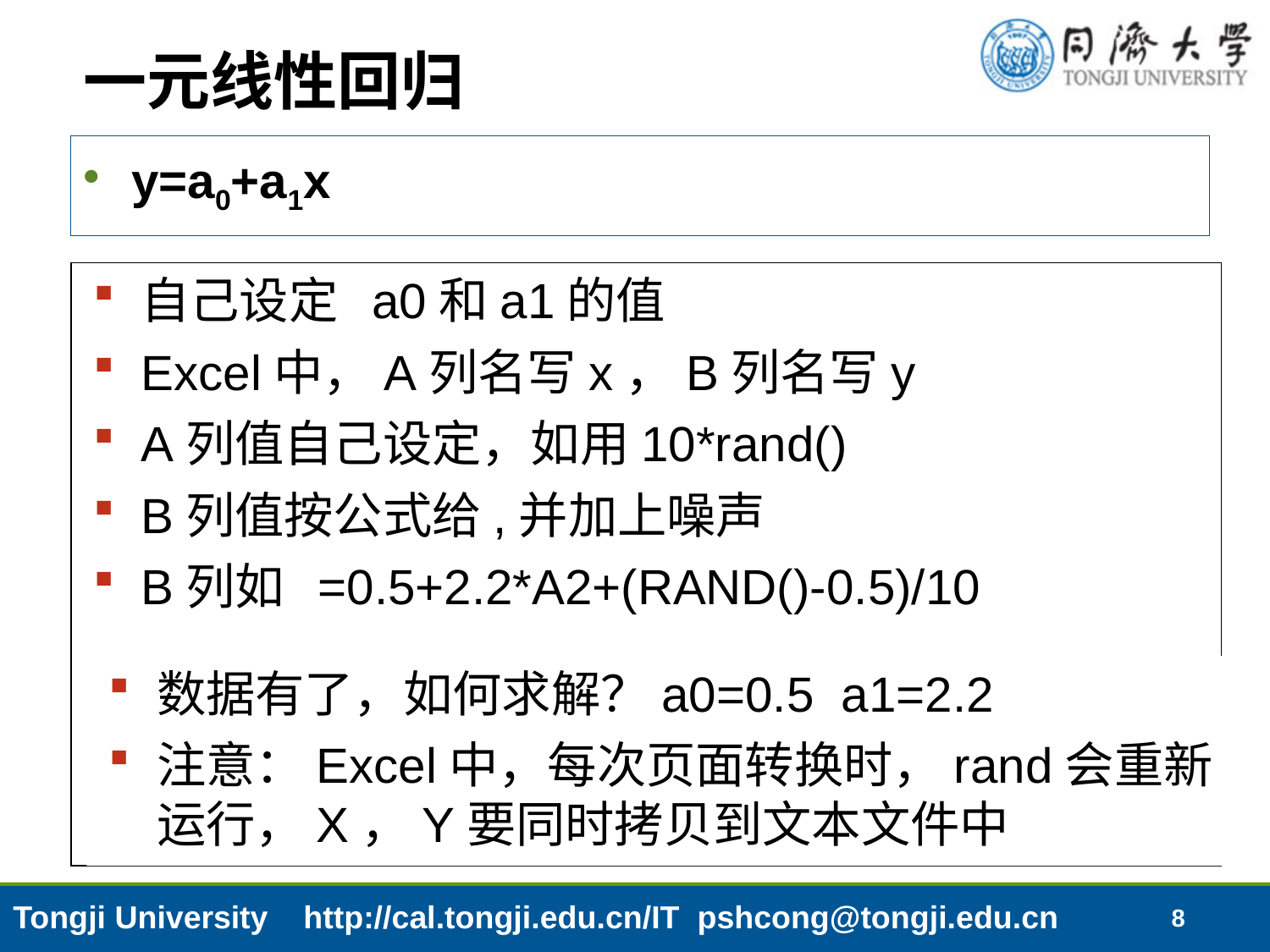

一元线性回归
# Excel中模拟数据
y=a0+a1x

自己设定  a0和a1的值
Excel中，A列名写x，B列名写y
A列值自己设定，如用10*rand()
B列值按公式给,并加上噪声
B列如  =0.5+2.2*A2+(RAND()-0.5)/10
数据有了，如何求解？a0=0.5  a1=2.2
注意：Excel中，每次页面转换时，rand会重新运行，X，Y要同时拷贝到文本文件中